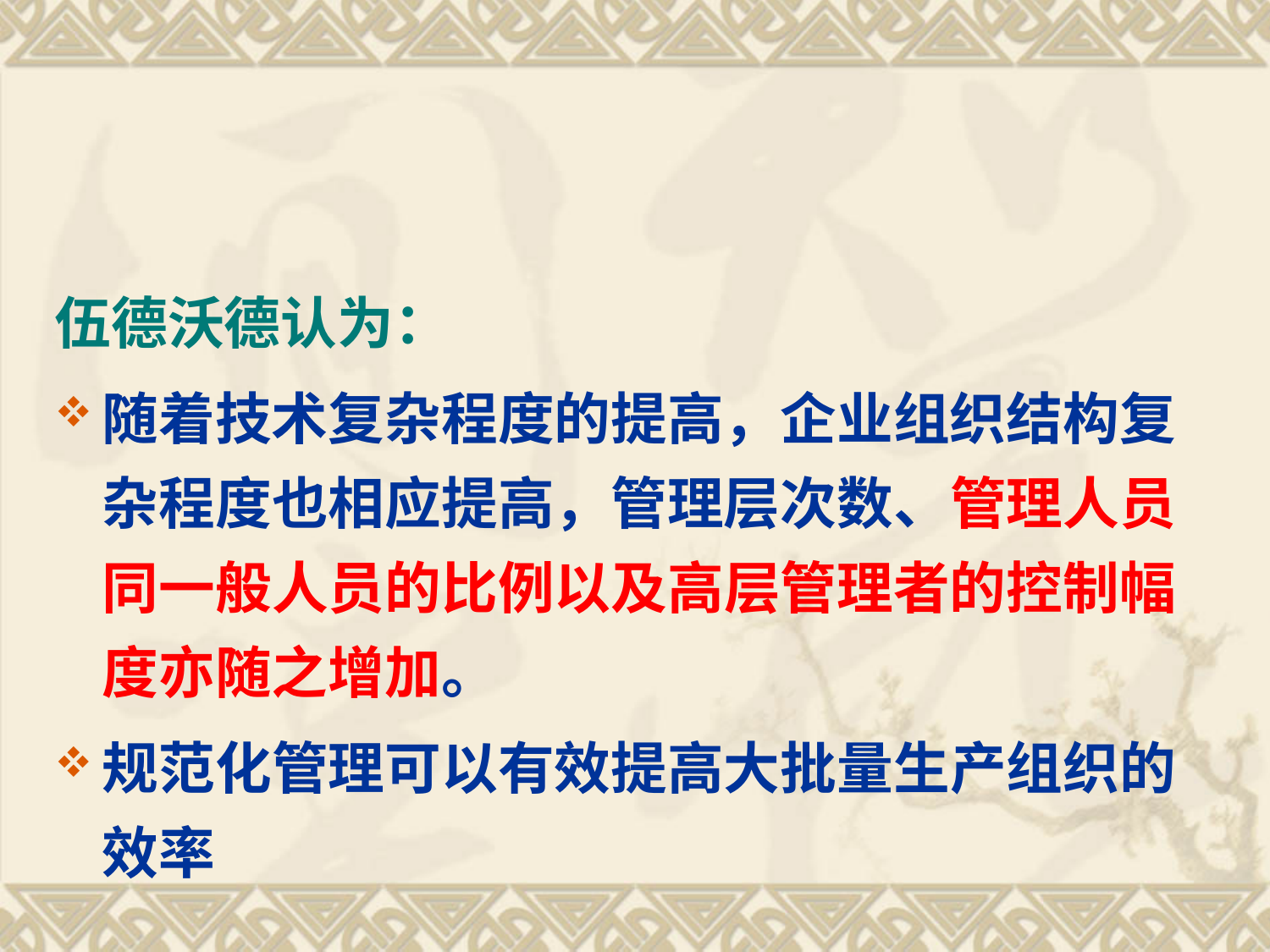

#
伍德沃德认为：
随着技术复杂程度的提高，企业组织结构复杂程度也相应提高，管理层次数、管理人员同一般人员的比例以及高层管理者的控制幅度亦随之增加。
规范化管理可以有效提高大批量生产组织的效率